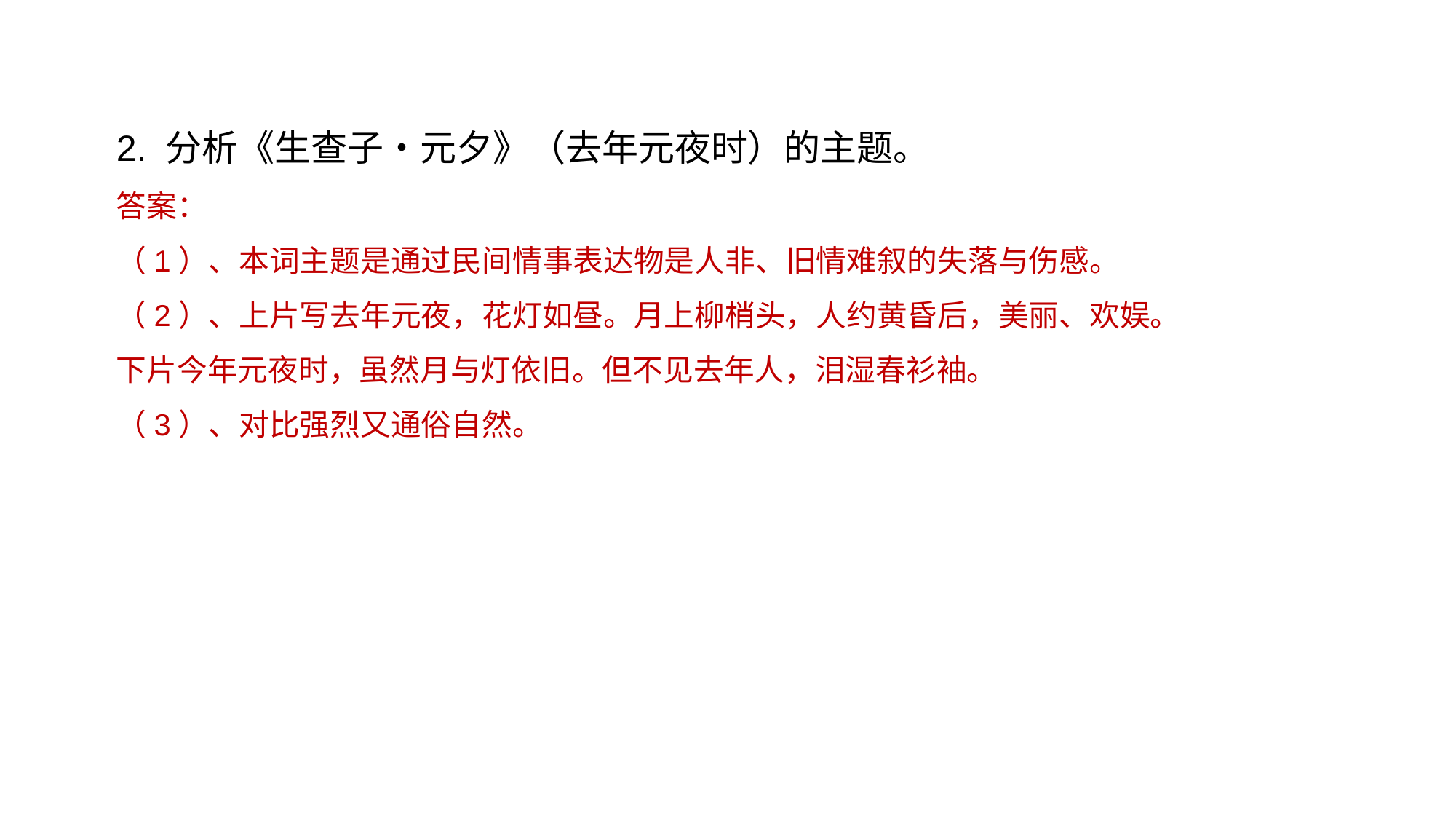

2. 分析《生查子•元夕》（去年元夜时）的主题。
答案：
（1）、本词主题是通过民间情事表达物是人非、旧情难叙的失落与伤感。
（2）、上片写去年元夜，花灯如昼。月上柳梢头，人约黄昏后，美丽、欢娱。下片今年元夜时，虽然月与灯依旧。但不见去年人，泪湿春衫袖。
（3）、对比强烈又通俗自然。